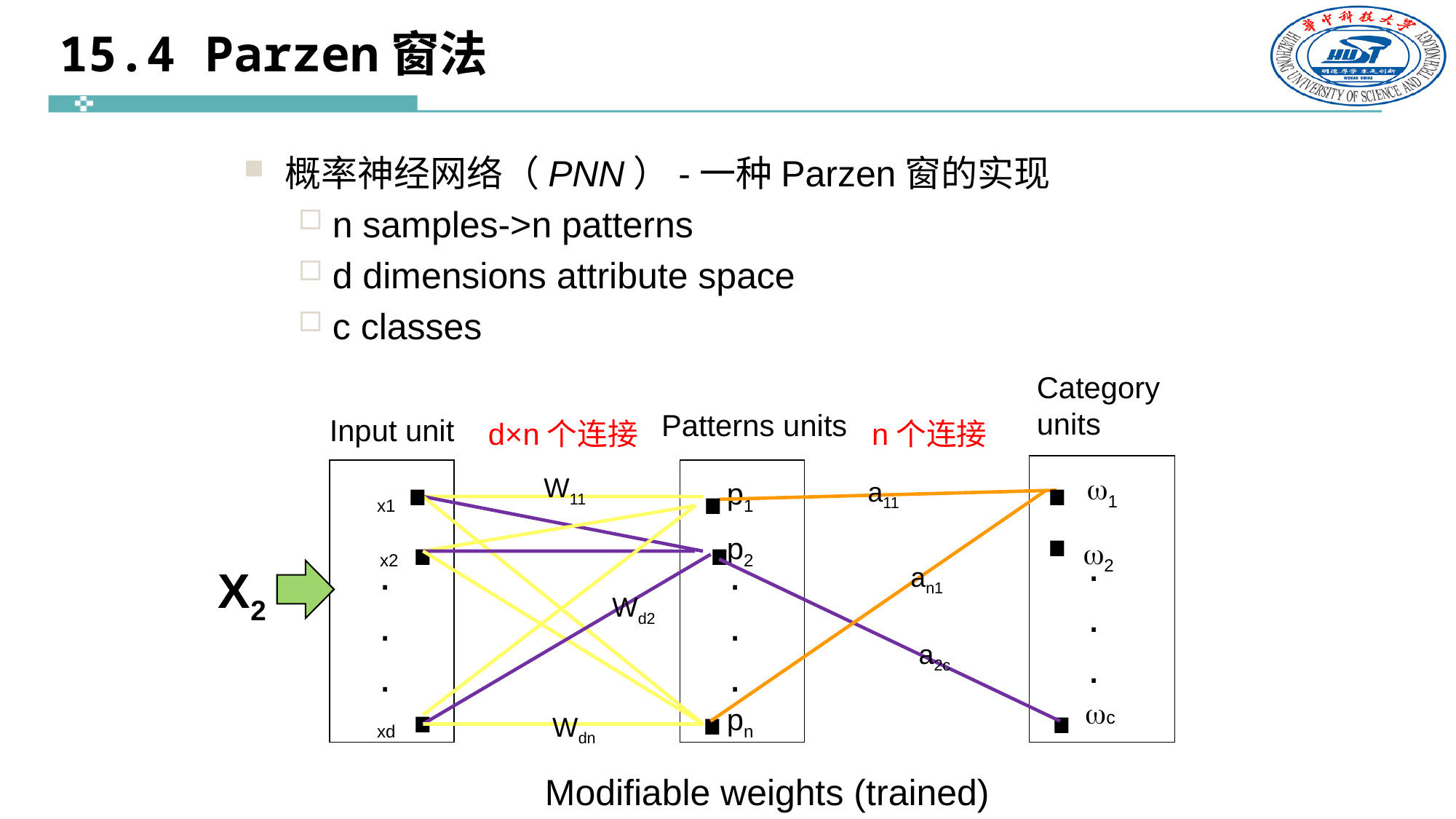

15.4 Parzen窗法
概率神经网络（PNN）-一种Parzen窗的实现
n samples->n patterns
d dimensions attribute space
c classes

.
.
Category
units
.
Patterns units
Input unit
.
.

x1
x2
.
.
.
xd

W11
p1

p2
.
.
.

.
.
Wd2
pn
Wdn

.
d×n个连接
n个连接

ω1
a11

ω2
.
.
.
X2
an1

.
a2c
ωcc
Modifiable weights (trained)